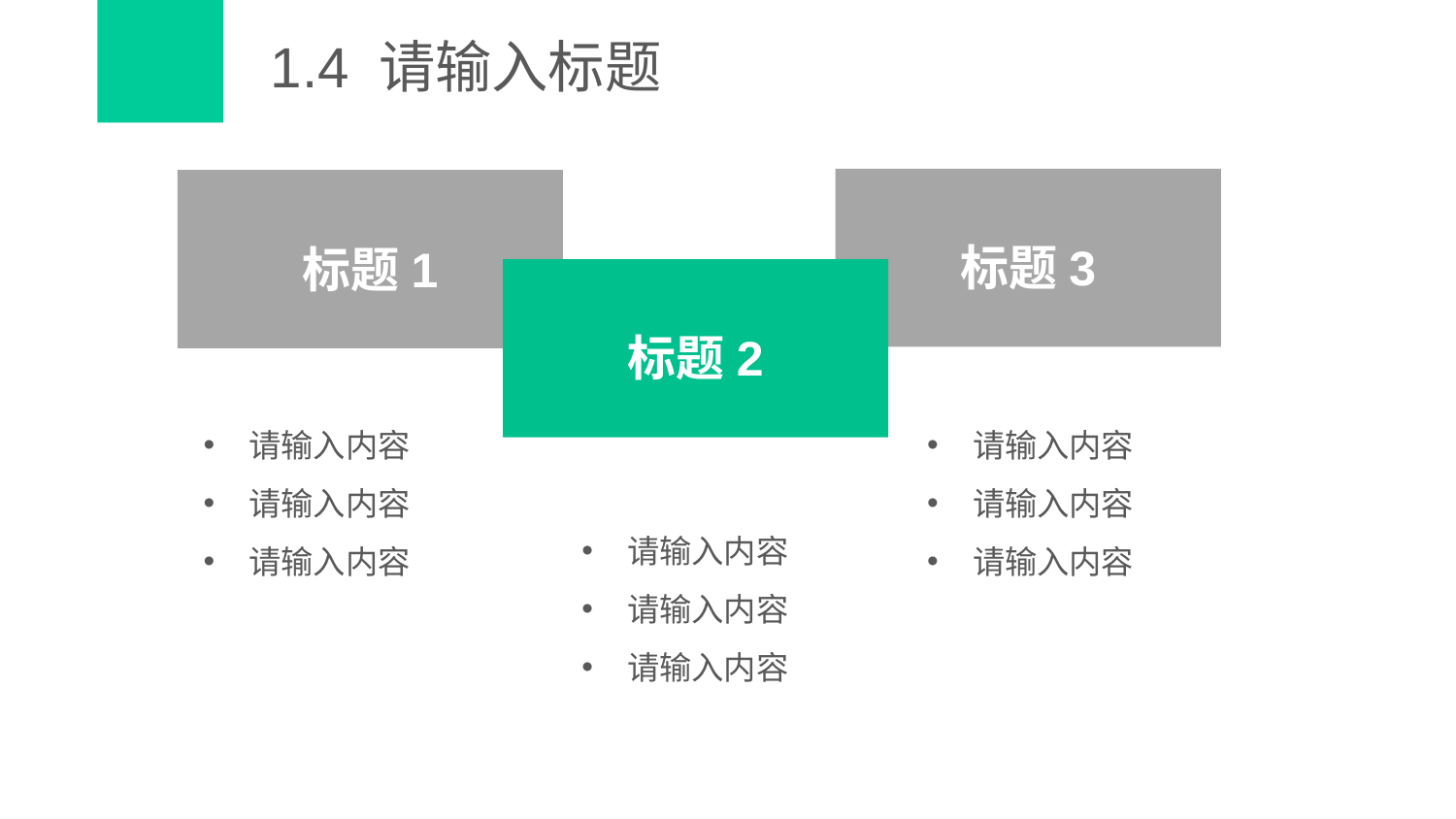

# 1.4 请输入标题
标题3
标题1
标题2
请输入内容
请输入内容
请输入内容
请输入内容
请输入内容
请输入内容
请输入内容
请输入内容
请输入内容